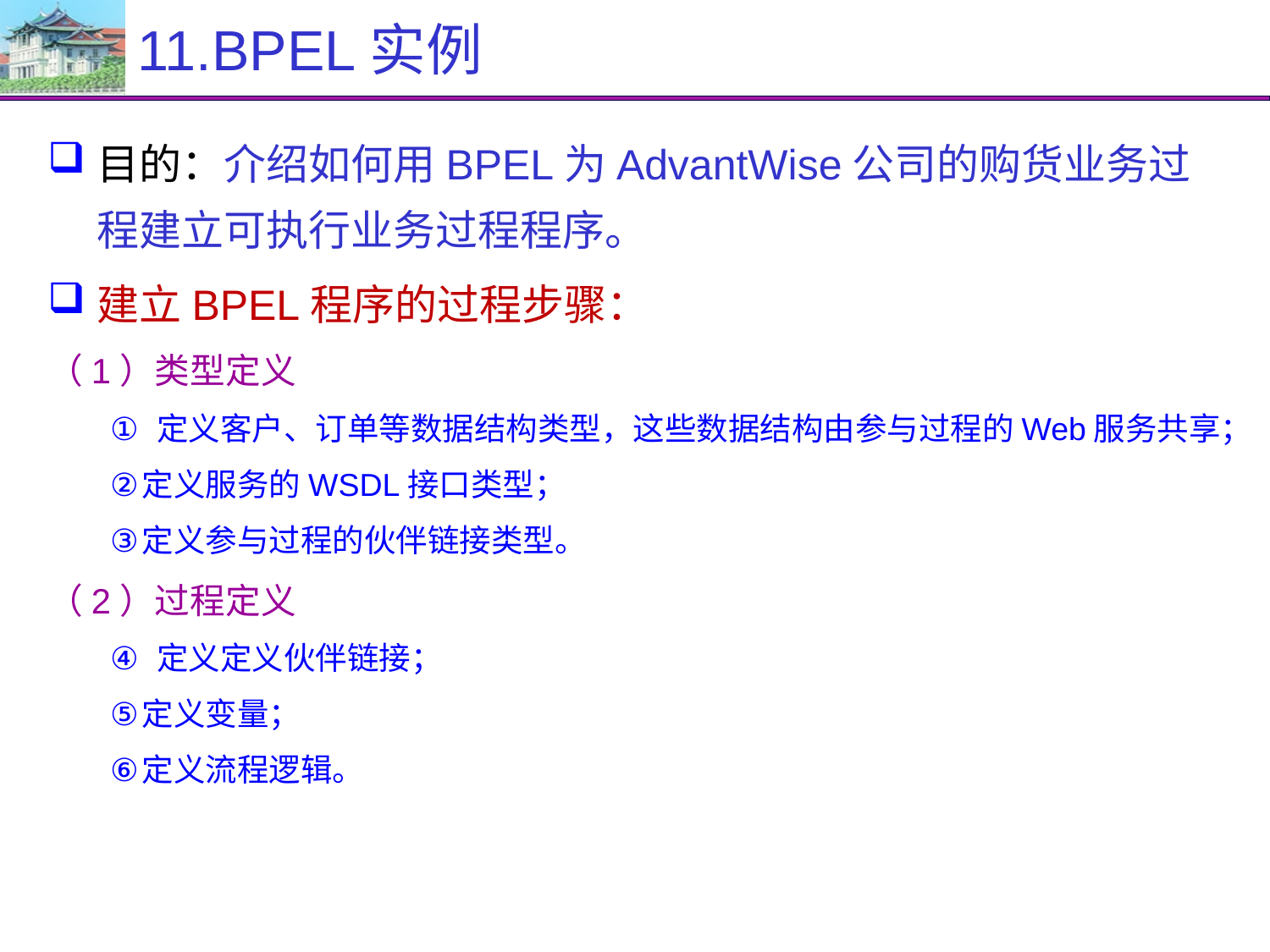

# 11.BPEL实例
目的：介绍如何用BPEL为AdvantWise公司的购货业务过程建立可执行业务过程程序。
建立BPEL程序的过程步骤：
（1）类型定义
 定义客户、订单等数据结构类型，这些数据结构由参与过程的Web服务共享；
定义服务的WSDL接口类型；
定义参与过程的伙伴链接类型。
（2）过程定义
 定义定义伙伴链接；
定义变量；
定义流程逻辑。